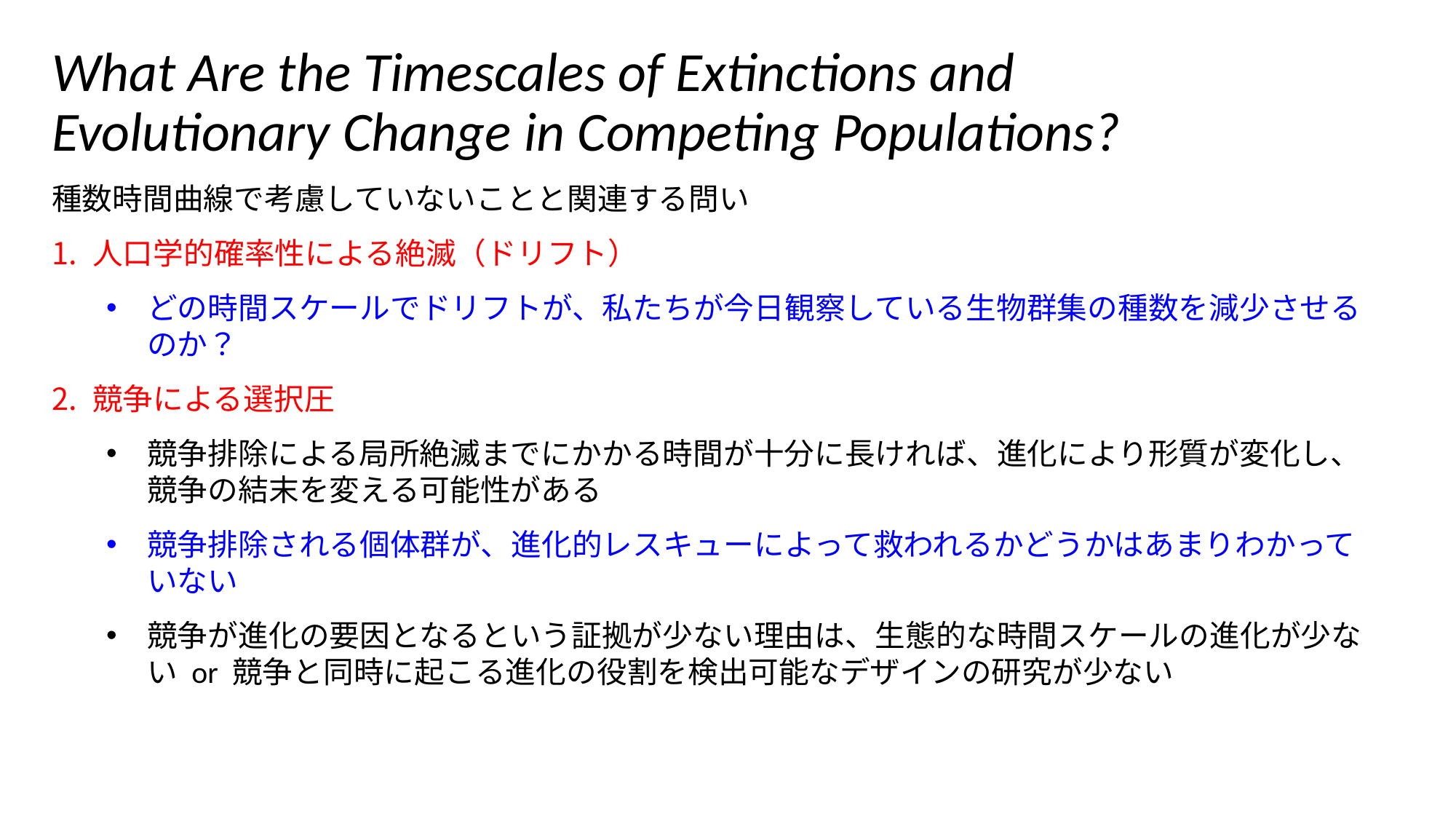

What Are the Timescales of Extinctions and Evolutionary Change in Competing Populations?
種数時間曲線で考慮していないことと関連する問い
人口学的確率性による絶滅（ドリフト）
どの時間スケールでドリフトが、私たちが今日観察している生物群集の種数を減少させるのか？
競争による選択圧
競争排除による局所絶滅までにかかる時間が十分に長ければ、進化により形質が変化し、競争の結末を変える可能性がある
競争排除される個体群が、進化的レスキューによって救われるかどうかはあまりわかっていない
競争が進化の要因となるという証拠が少ない理由は、生態的な時間スケールの進化が少ない or 競争と同時に起こる進化の役割を検出可能なデザインの研究が少ない